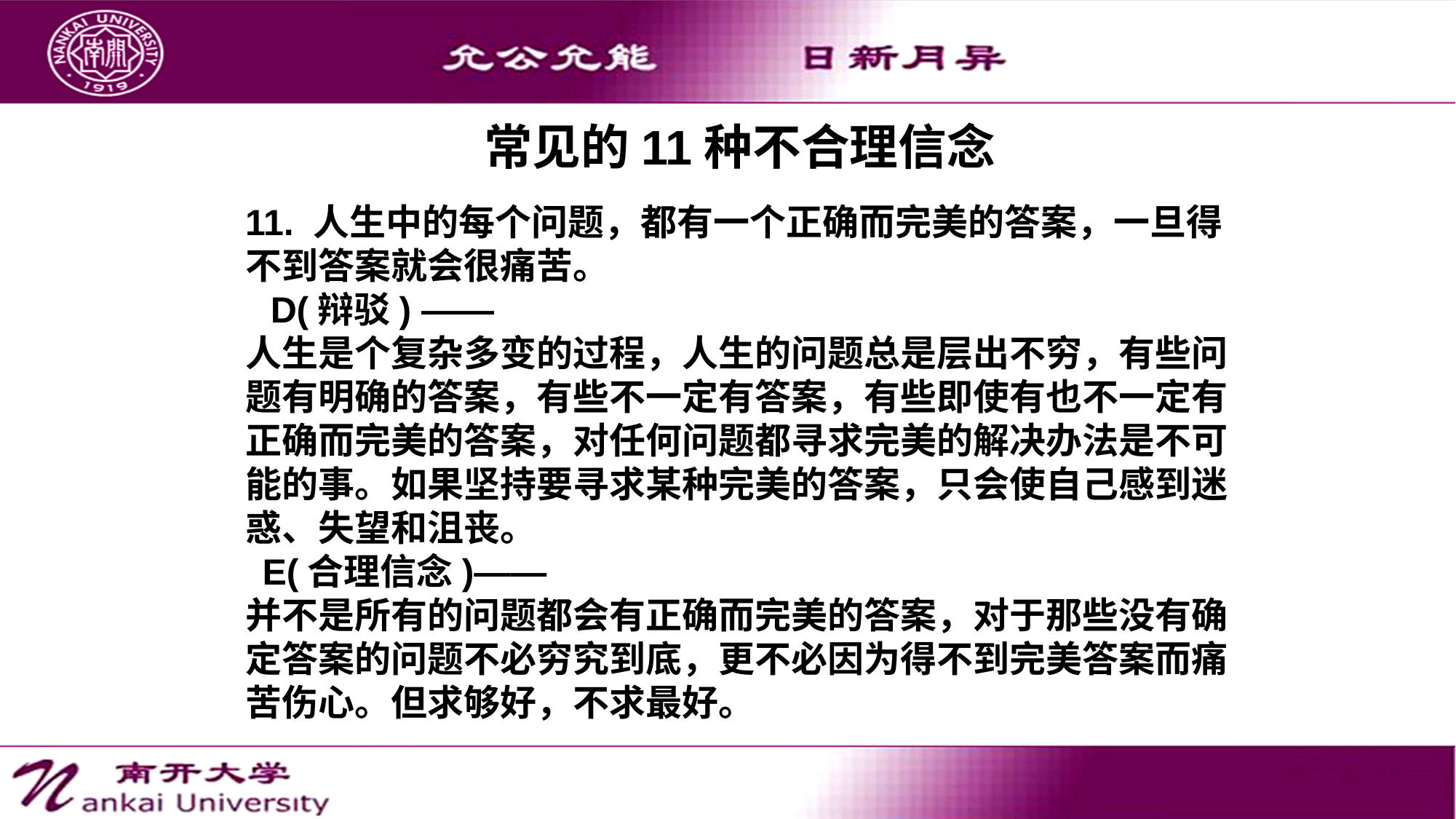

# 常见的11种不合理信念
    11. 人生中的每个问题，都有一个正确而完美的答案，一旦得不到答案就会很痛苦。
  D(辩驳) ——
人生是个复杂多变的过程，人生的问题总是层出不穷，有些问题有明确的答案，有些不一定有答案，有些即使有也不一定有正确而完美的答案，对任何问题都寻求完美的解决办法是不可能的事。如果坚持要寻求某种完美的答案，只会使自己感到迷惑、失望和沮丧。
 E(合理信念)——
并不是所有的问题都会有正确而完美的答案，对于那些没有确定答案的问题不必穷究到底，更不必因为得不到完美答案而痛苦伤心。但求够好，不求最好。